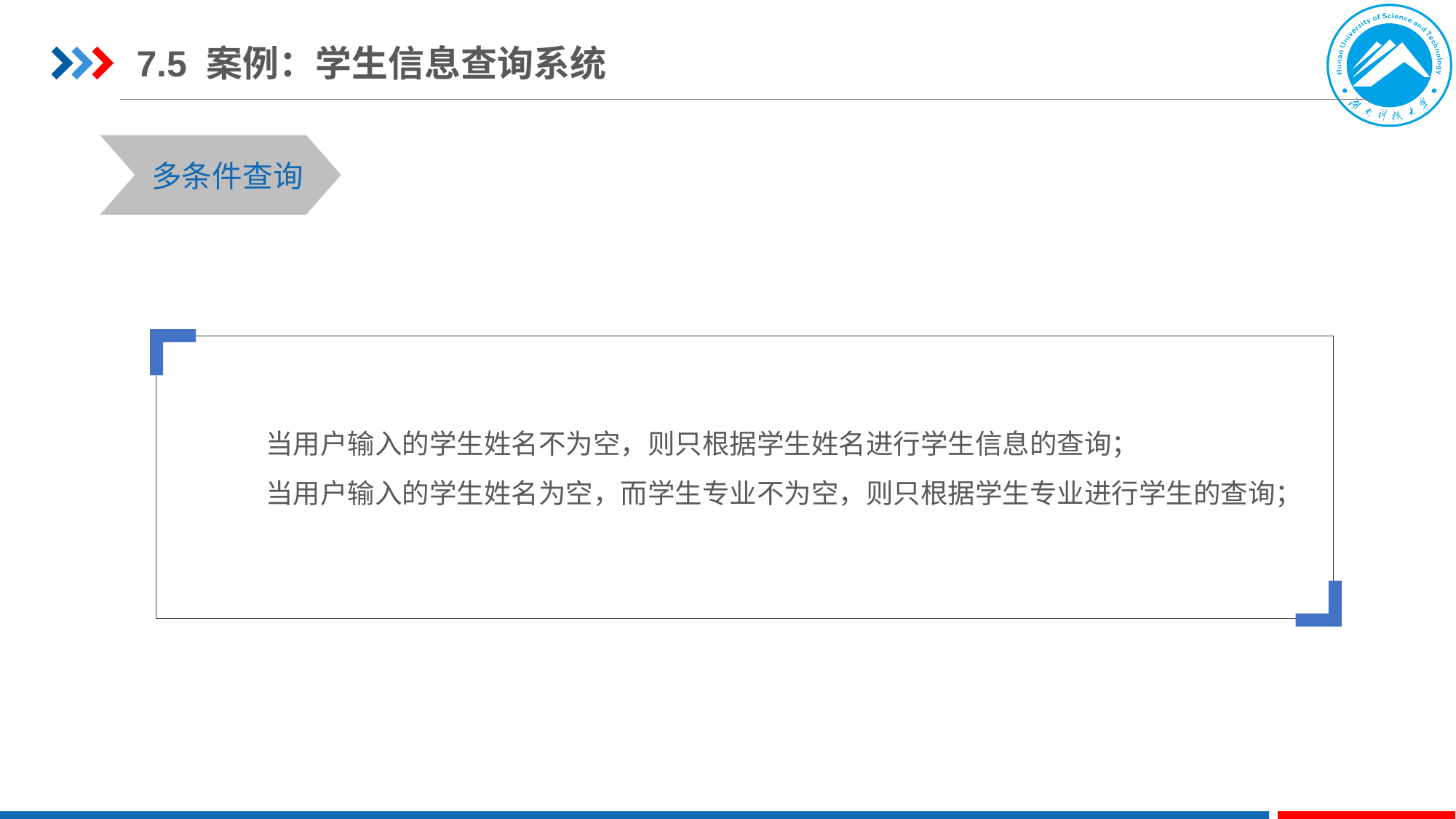

7.5 案例：学生信息查询系统

STEP  01
STEP  03
多条件查询

        当用户输入的学生姓名不为空，则只根据学生姓名进行学生信息的查询；
        当用户输入的学生姓名为空，而学生专业不为空，则只根据学生专业进行学生的查询；